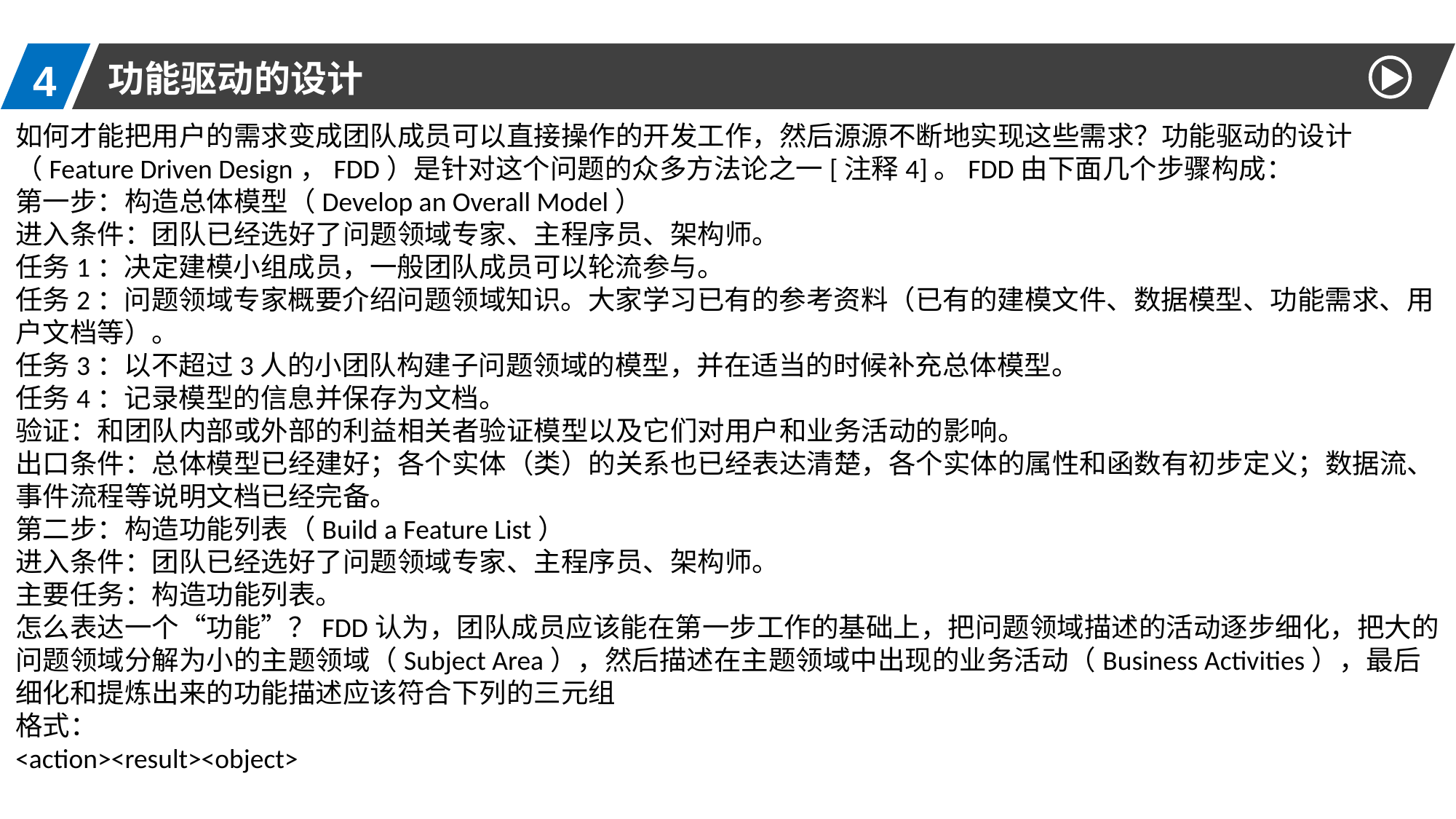

4
功能驱动的设计

如何才能把用户的需求变成团队成员可以直接操作的开发工作，然后源源不断地实现这些需求？功能驱动的设计（Feature Driven Design，FDD）是针对这个问题的众多方法论之一[注释4]。FDD由下面几个步骤构成：
第一步：构造总体模型（Develop an Overall Model）
进入条件：团队已经选好了问题领域专家、主程序员、架构师。
任务1：决定建模小组成员，一般团队成员可以轮流参与。
任务2：问题领域专家概要介绍问题领域知识。大家学习已有的参考资料（已有的建模文件、数据模型、功能需求、用户文档等）。
任务3：以不超过3人的小团队构建子问题领域的模型，并在适当的时候补充总体模型。
任务4：记录模型的信息并保存为文档。
验证：和团队内部或外部的利益相关者验证模型以及它们对用户和业务活动的影响。
出口条件：总体模型已经建好；各个实体（类）的关系也已经表达清楚，各个实体的属性和函数有初步定义；数据流、事件流程等说明文档已经完备。
第二步：构造功能列表（Build a Feature List）
进入条件：团队已经选好了问题领域专家、主程序员、架构师。
主要任务：构造功能列表。
怎么表达一个“功能”？FDD认为，团队成员应该能在第一步工作的基础上，把问题领域描述的活动逐步细化，把大的问题领域分解为小的主题领域（Subject Area），然后描述在主题领域中出现的业务活动（Business Activities），最后细化和提炼出来的功能描述应该符合下列的三元组
格式：
<action><result><object>